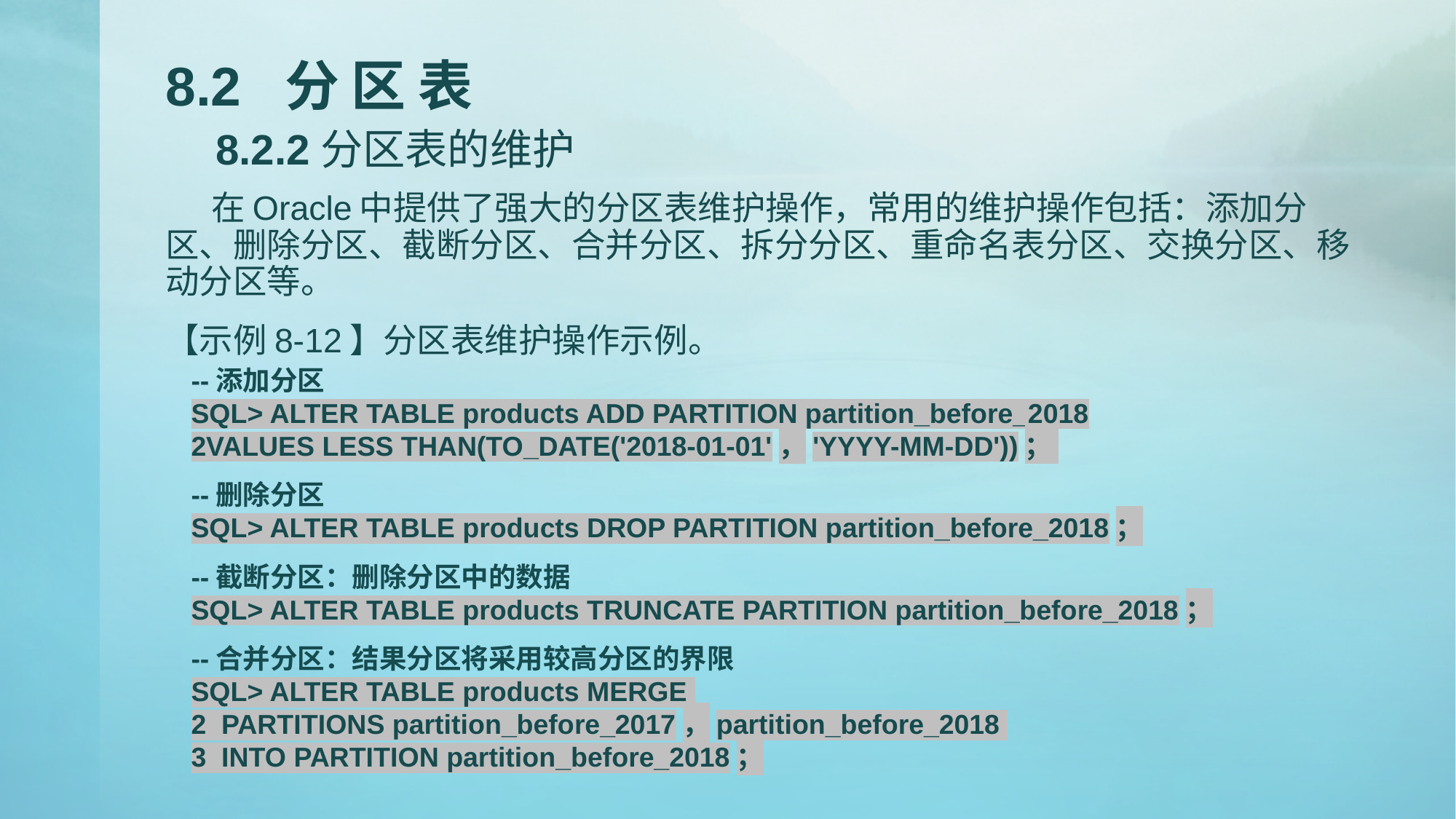

# 8.2  分 区 表 8.2.2分区表的维护
     在Oracle中提供了强大的分区表维护操作，常用的维护操作包括：添加分区、删除分区、截断分区、合并分区、拆分分区、重命名表分区、交换分区、移动分区等。
【示例8-12】分区表维护操作示例。
--添加分区
SQL> ALTER TABLE products ADD PARTITION partition_before_2018
VALUES LESS THAN(TO_DATE('2018-01-01'，'YYYY-MM-DD'))；

--删除分区
SQL> ALTER TABLE products DROP PARTITION partition_before_2018；

--截断分区：删除分区中的数据
SQL> ALTER TABLE products TRUNCATE PARTITION partition_before_2018；

--合并分区：结果分区将采用较高分区的界限
SQL> ALTER TABLE products MERGE
2  PARTITIONS partition_before_2017，partition_before_2018
3  INTO PARTITION partition_before_2018；